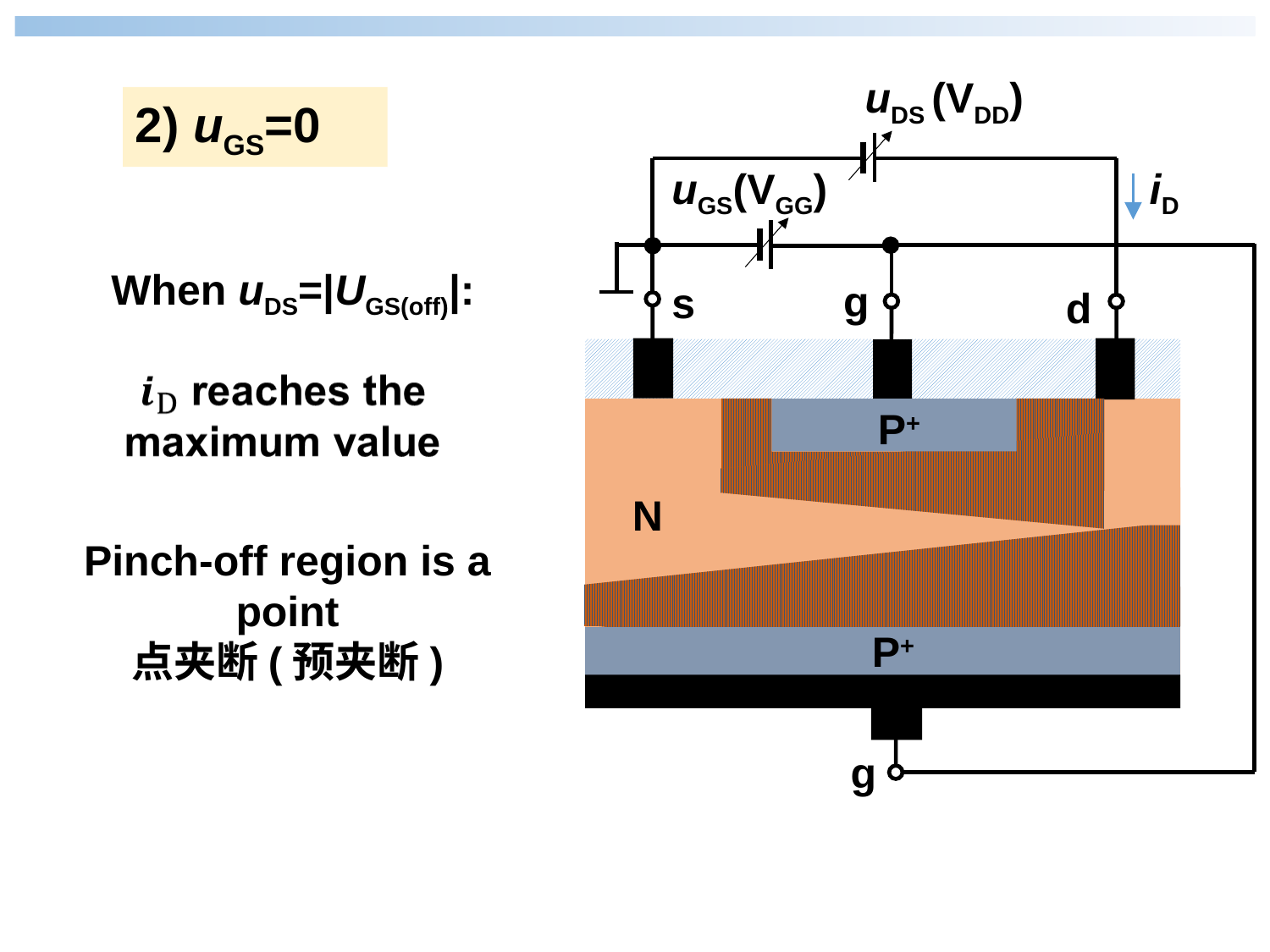

uDS (VDD)
uGS(VGG)

g
d

N

g

s

iD
P+

P+

2) uGS=0
When uDS=|UGS(off)|:

Pinch-off region is a point
点夹断(预夹断)